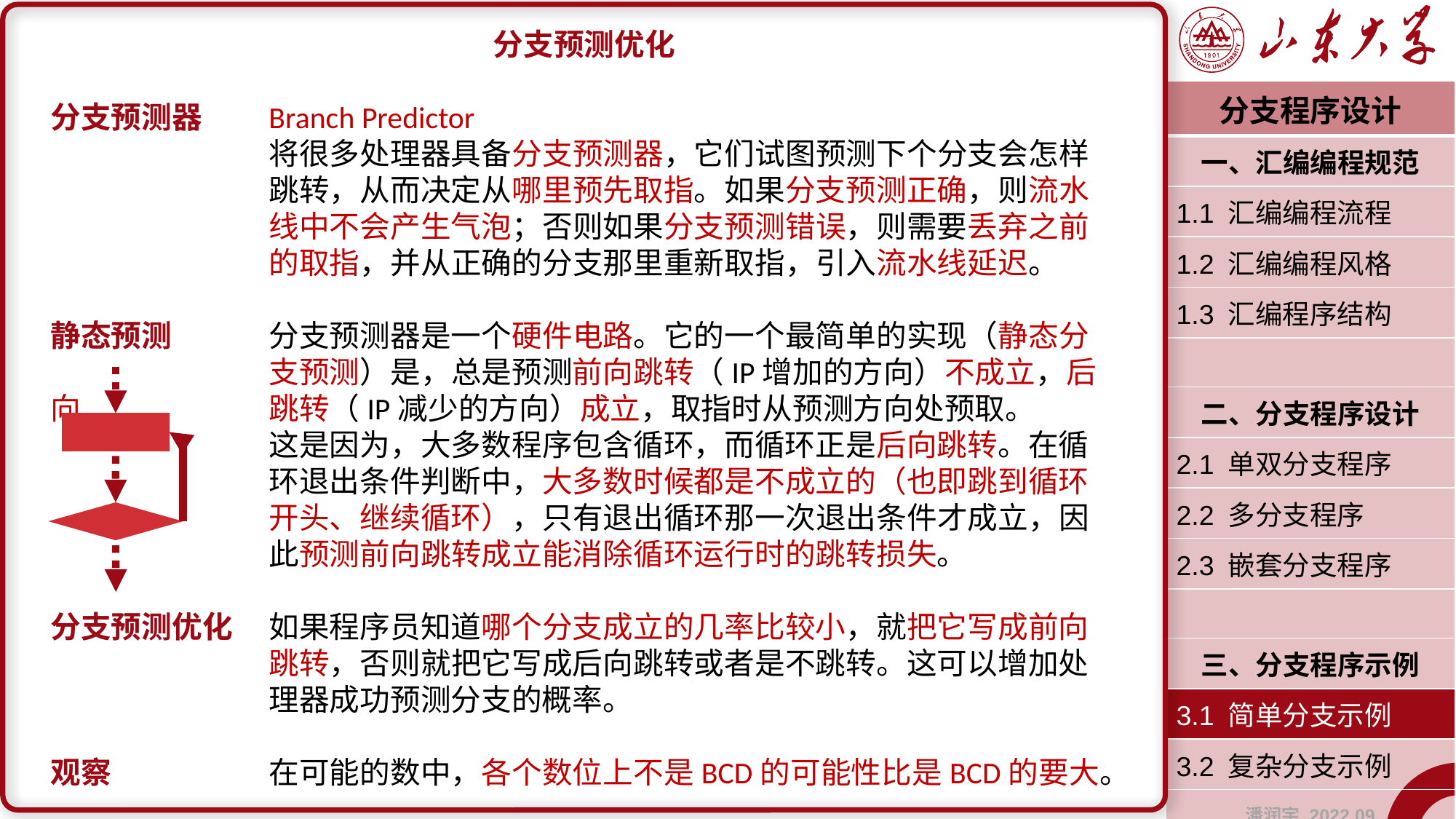

分支预测优化

分支预测器	Branch Predictor
		将很多处理器具备分支预测器，它们试图预测下个分支会怎样		跳转，从而决定从哪里预先取指。如果分支预测正确，则流水		线中不会产生气泡；否则如果分支预测错误，则需要丢弃之前		的取指，并从正确的分支那里重新取指，引入流水线延迟。

静态预测	分支预测器是一个硬件电路。它的一个最简单的实现（静态分		支预测）是，总是预测前向跳转（IP增加的方向）不成立，后向		跳转（IP减少的方向）成立，取指时从预测方向处预取。
		这是因为，大多数程序包含循环，而循环正是后向跳转。在循		环退出条件判断中，大多数时候都是不成立的（也即跳到循环		开头、继续循环），只有退出循环那一次退出条件才成立，因		此预测前向跳转成立能消除循环运行时的跳转损失。

分支预测优化	如果程序员知道哪个分支成立的几率比较小，就把它写成前向		跳转，否则就把它写成后向跳转或者是不跳转。这可以增加处		理器成功预测分支的概率。

观察		在可能的数中，各个数位上不是BCD的可能性比是BCD的要大。
| 分支程序设计 |
| --- |
| 一、汇编编程规范 |
| 1.1 汇编编程流程 |
| 1.2 汇编编程风格 |
| 1.3 汇编程序结构 |
|  |
| 二、分支程序设计 |
| 2.1 单双分支程序 |
| 2.2 多分支程序 |
| 2.3 嵌套分支程序 |
|  |
| 三、分支程序示例 |
| 3.1 简单分支示例 |
| 3.2 复杂分支示例 |
| 潘润宇 2022.09 |